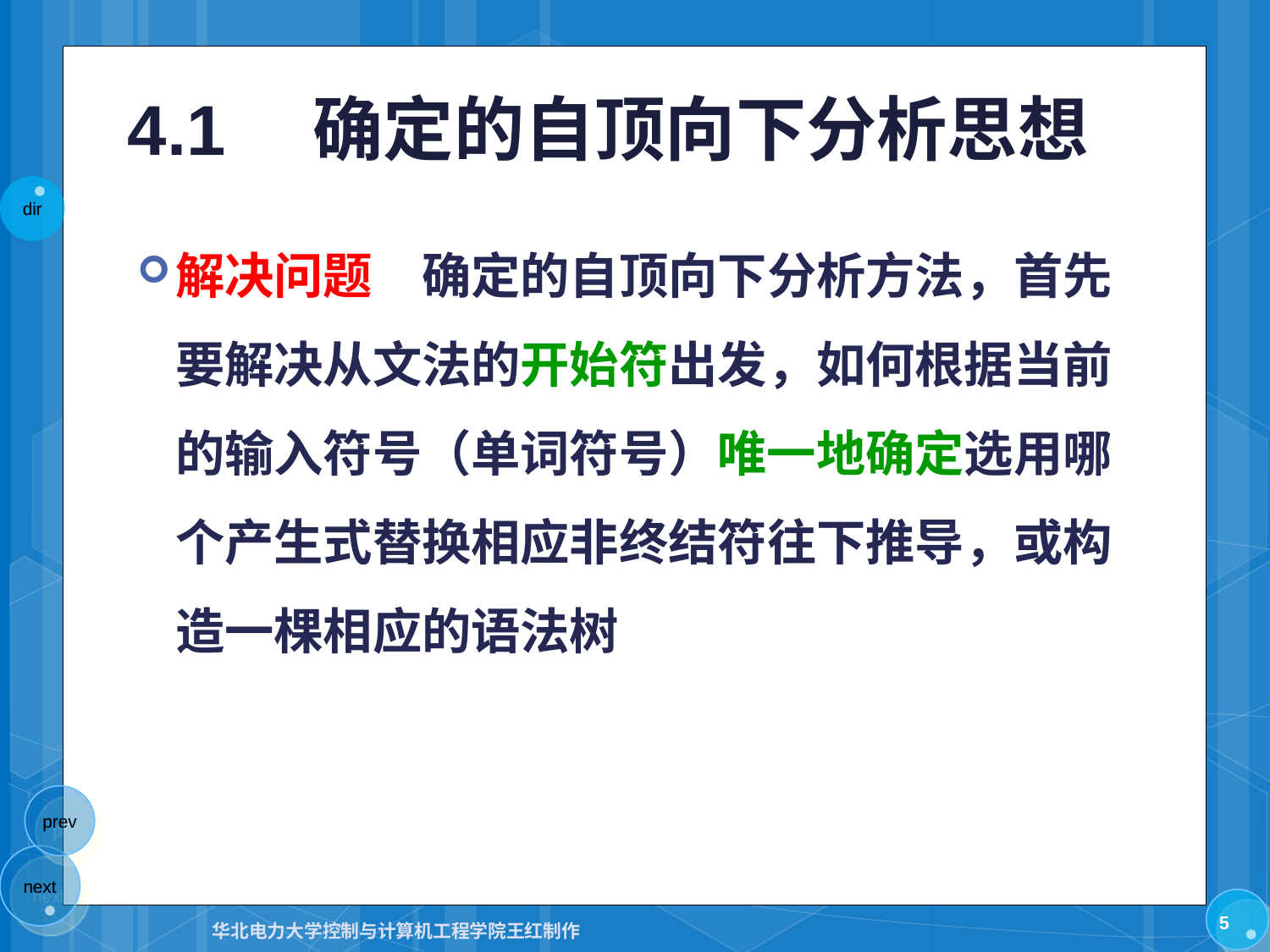

# 4.1　确定的自顶向下分析思想
解决问题　确定的自顶向下分析方法，首先要解决从文法的开始符出发，如何根据当前的输入符号（单词符号）唯一地确定选用哪个产生式替换相应非终结符往下推导，或构造一棵相应的语法树
5
华北电力大学控制与计算机工程学院王红制作